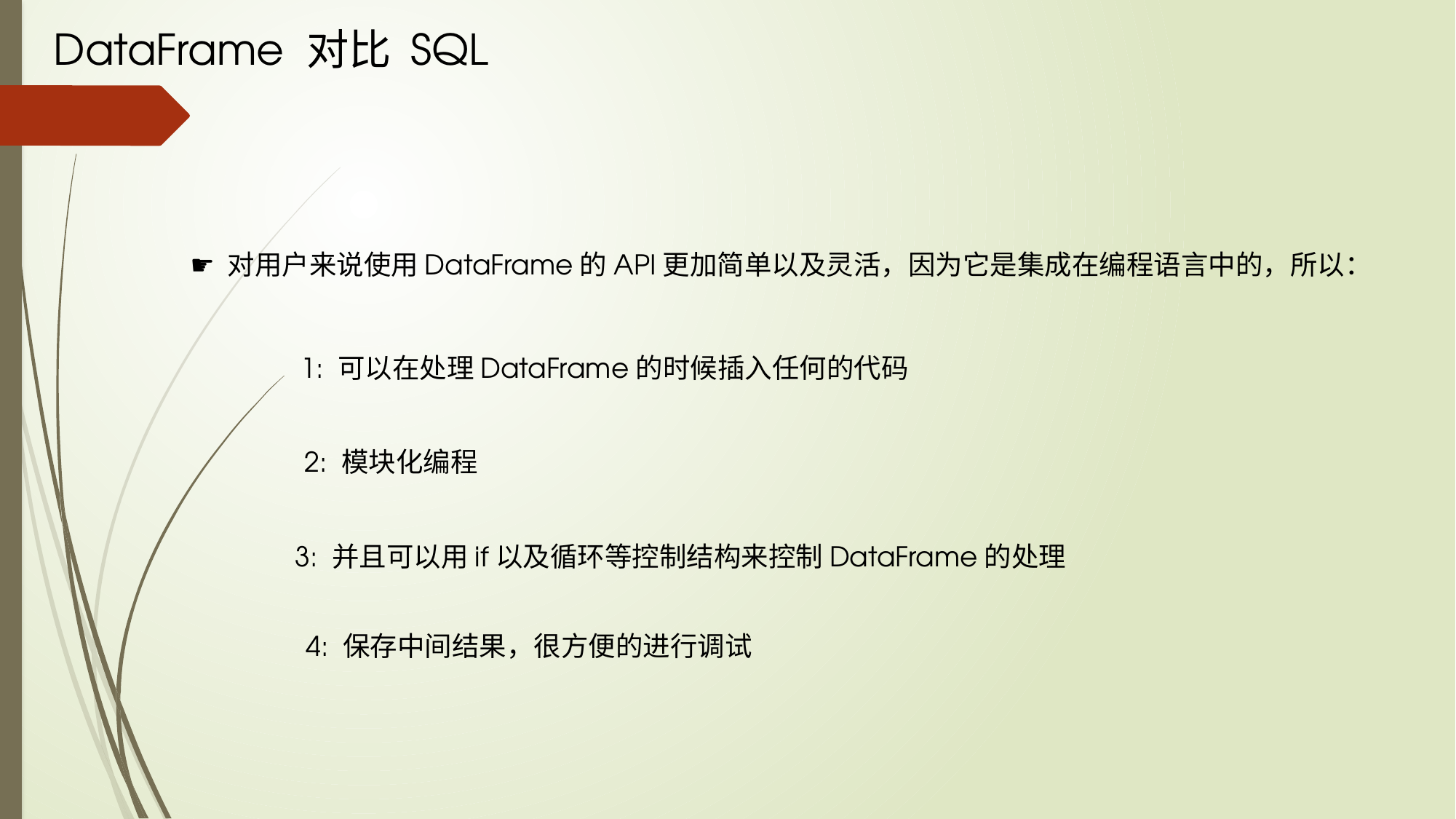

DataFrame 对比 SQL
☛ 对用户来说使用DataFrame的API更加简单以及灵活，因为它是集成在编程语言中的，所以：
1: 可以在处理DataFrame的时候插入任何的代码
2: 模块化编程
3: 并且可以用if以及循环等控制结构来控制DataFrame的处理
4: 保存中间结果，很方便的进行调试